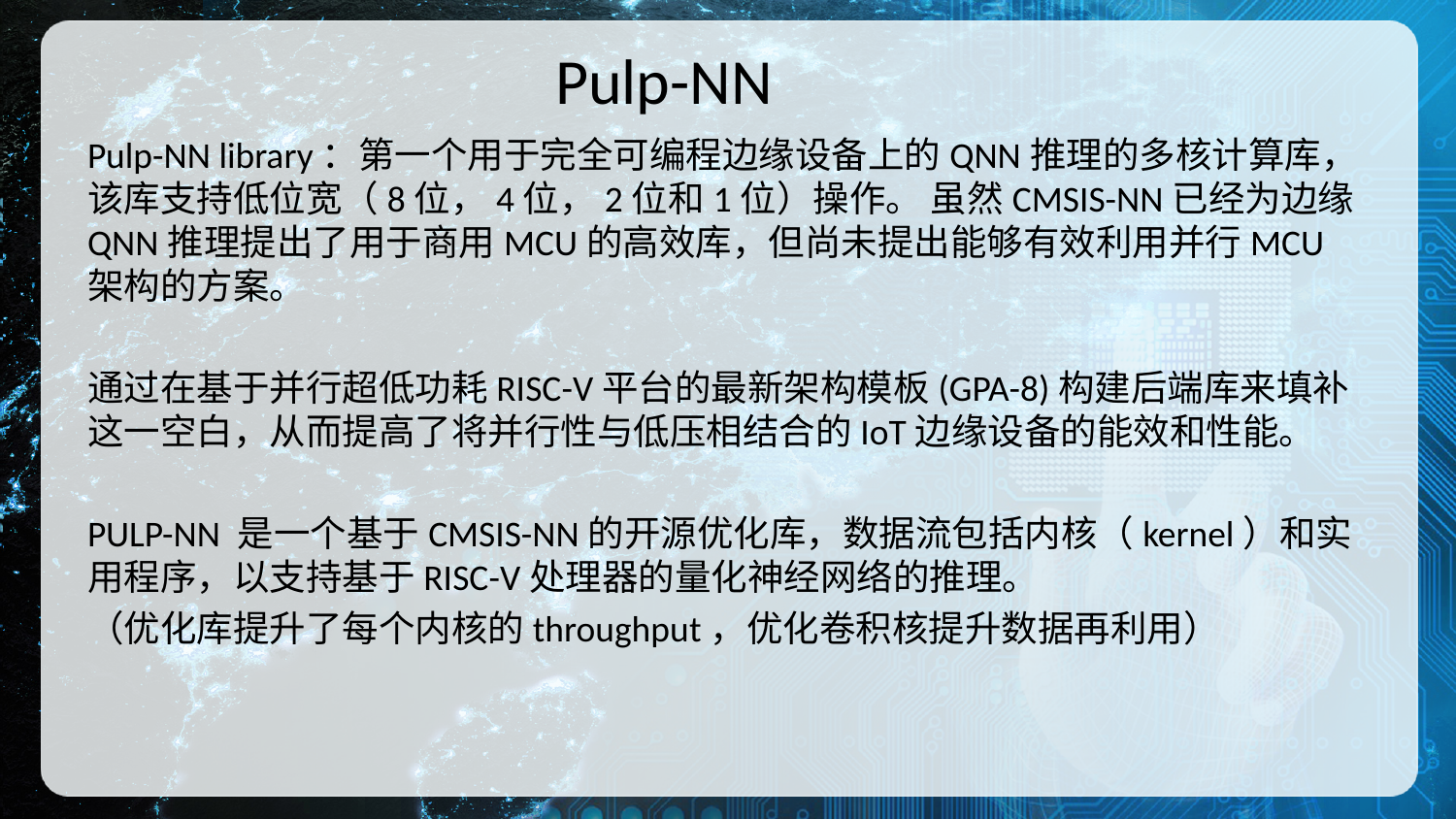

# Pulp-NN
Pulp-NN library：第一个用于完全可编程边缘设备上的QNN推理的多核计算库，该库支持低位宽（8位，4位，2位和1位）操作。 虽然CMSIS-NN已经为边缘QNN推理提出了用于商用MCU的高效库，但尚未提出能够有效利用并行MCU架构的方案。

通过在基于并行超低功耗RISC-V平台的最新架构模板(GPA-8)构建后端库来填补这一空白，从而提高了将并行性与低压相结合的IoT边缘设备的能效和性能。

PULP-NN 是一个基于CMSIS-NN的开源优化库，数据流包括内核（kernel）和实用程序，以支持基于RISC-V处理器的量化神经网络的推理。
（优化库提升了每个内核的throughput，优化卷积核提升数据再利用）